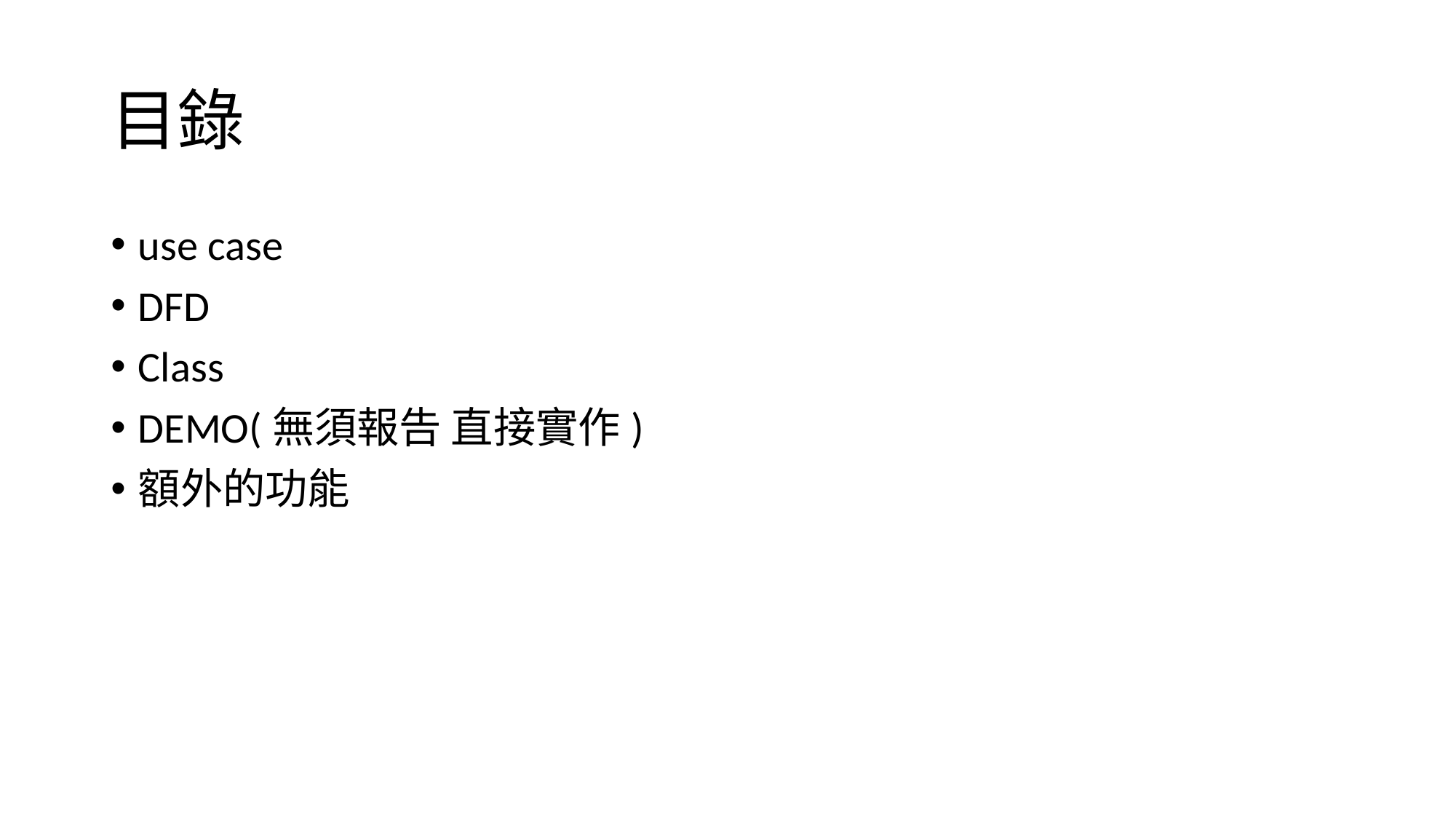

# 目錄
use case
DFD
Class
DEMO(無須報告 直接實作)
額外的功能